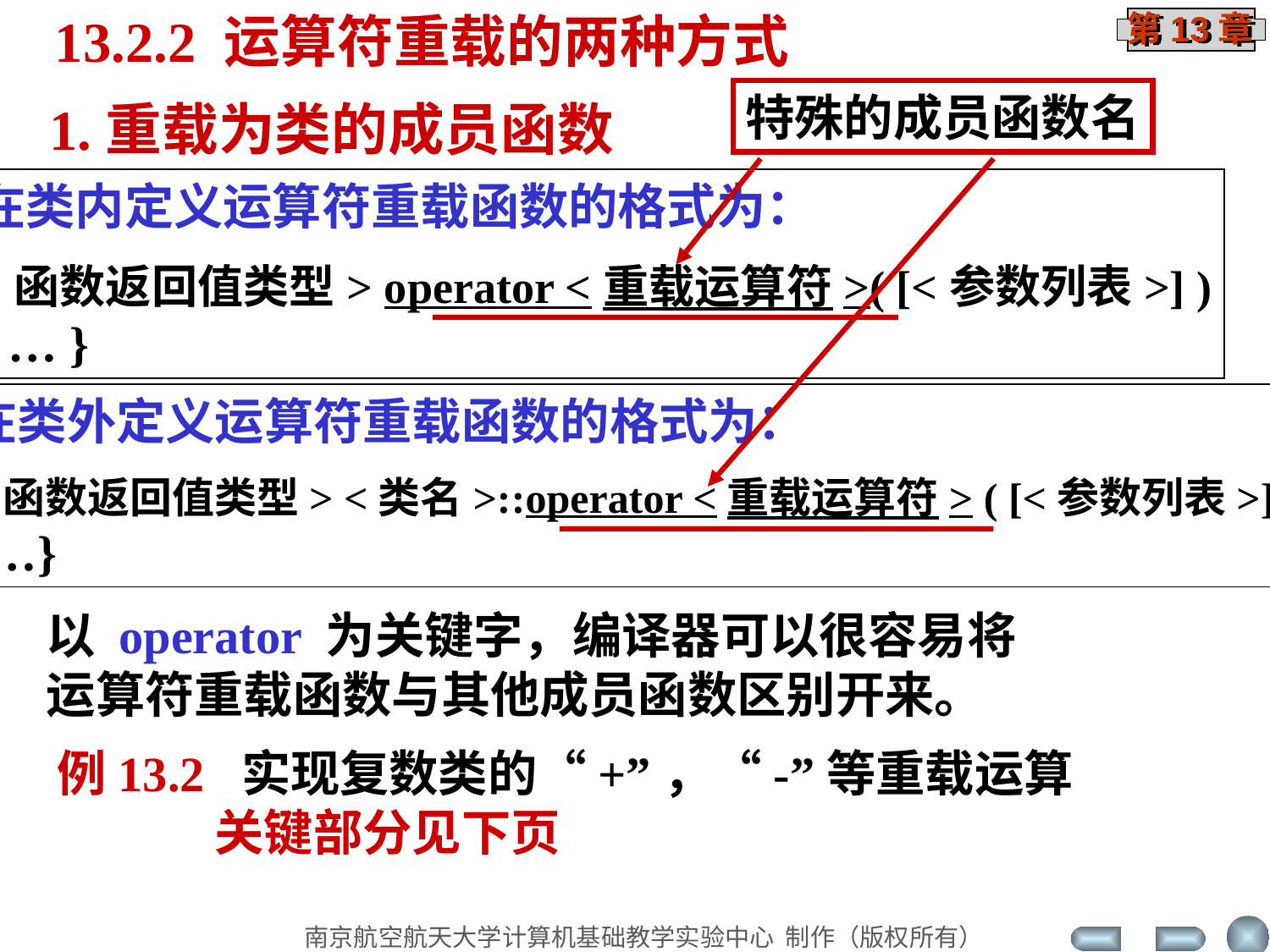

13.2.2 运算符重载的两种方式
特殊的成员函数名

1.重载为类的成员函数
在类内定义运算符重载函数的格式为：
<函数返回值类型> operator <重载运算符>( [<参数列表>] )
{ … }
在类外定义运算符重载函数的格式为：
<函数返回值类型> <类名>::operator <重载运算符> ( [<参数列表>] )
{…}
以 operator 为关键字，编译器可以很容易将
运算符重载函数与其他成员函数区别开来。
例13.2  实现复数类的“+”，“-”等重载运算
             关键部分见下页